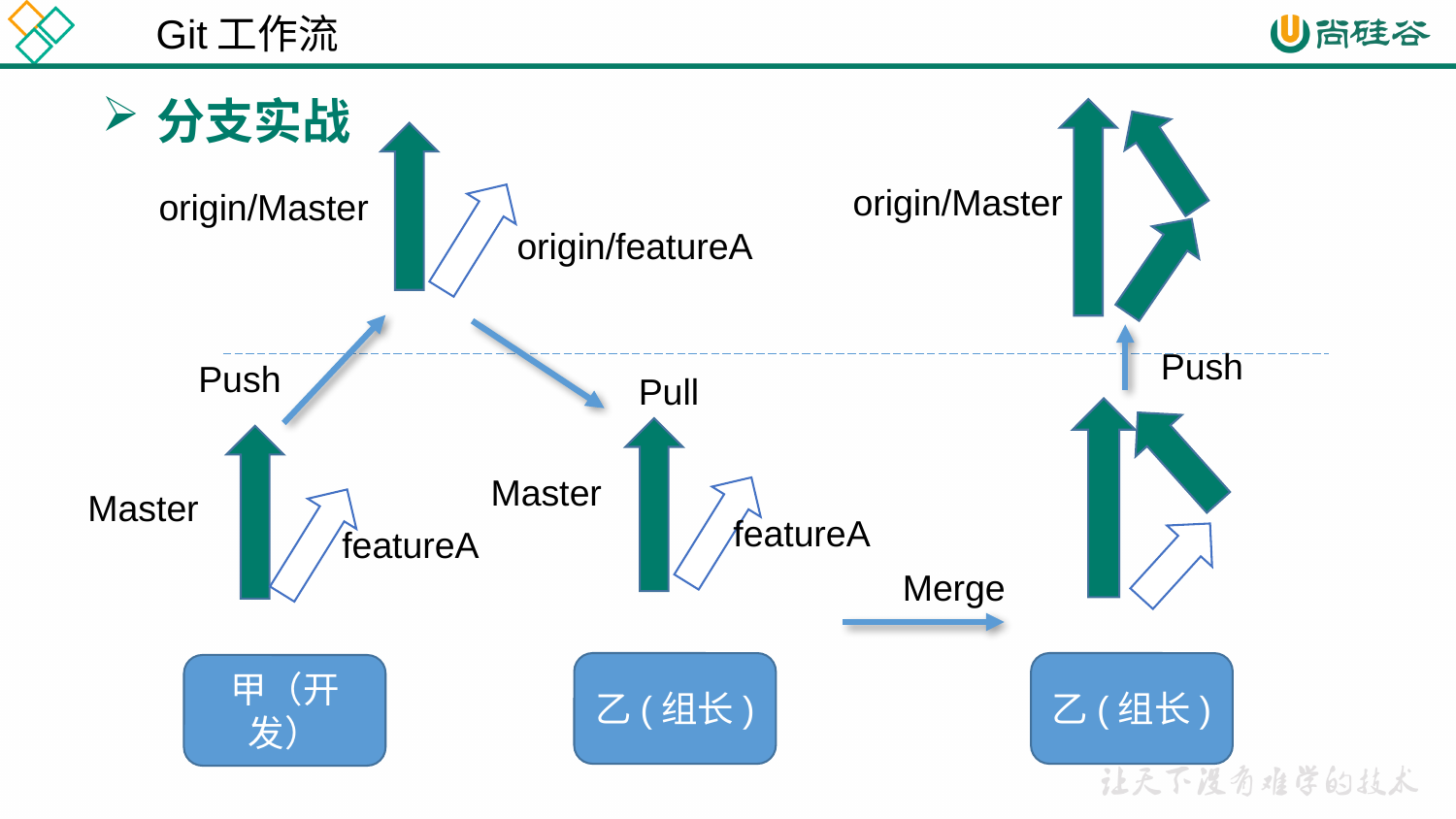

Git工作流
分支实战

Push
origin/Master
origin/Master

origin/featureA
Push
Pull

Master

Master

featureA

featureA

Merge
乙(组长)
乙(组长)
甲（开发）